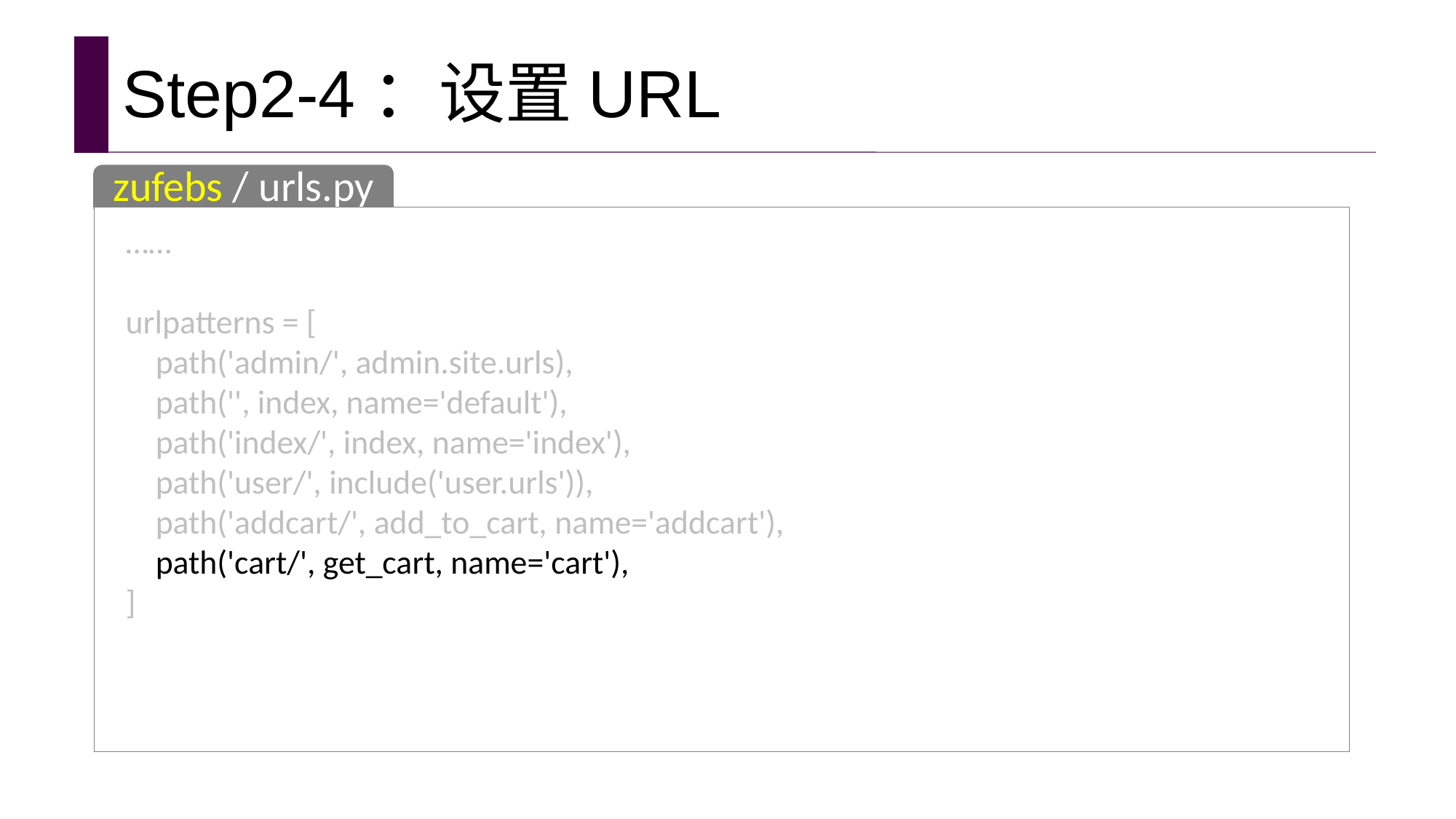

# Step2-4：设置URL
zufebs / urls.py

……

urlpatterns = [
    path('admin/', admin.site.urls),
    path('', index, name='default'),
    path('index/', index, name='index'),
    path('user/', include('user.urls')),
    path('addcart/', add_to_cart, name='addcart'),
    path('cart/', get_cart, name='cart'),
]